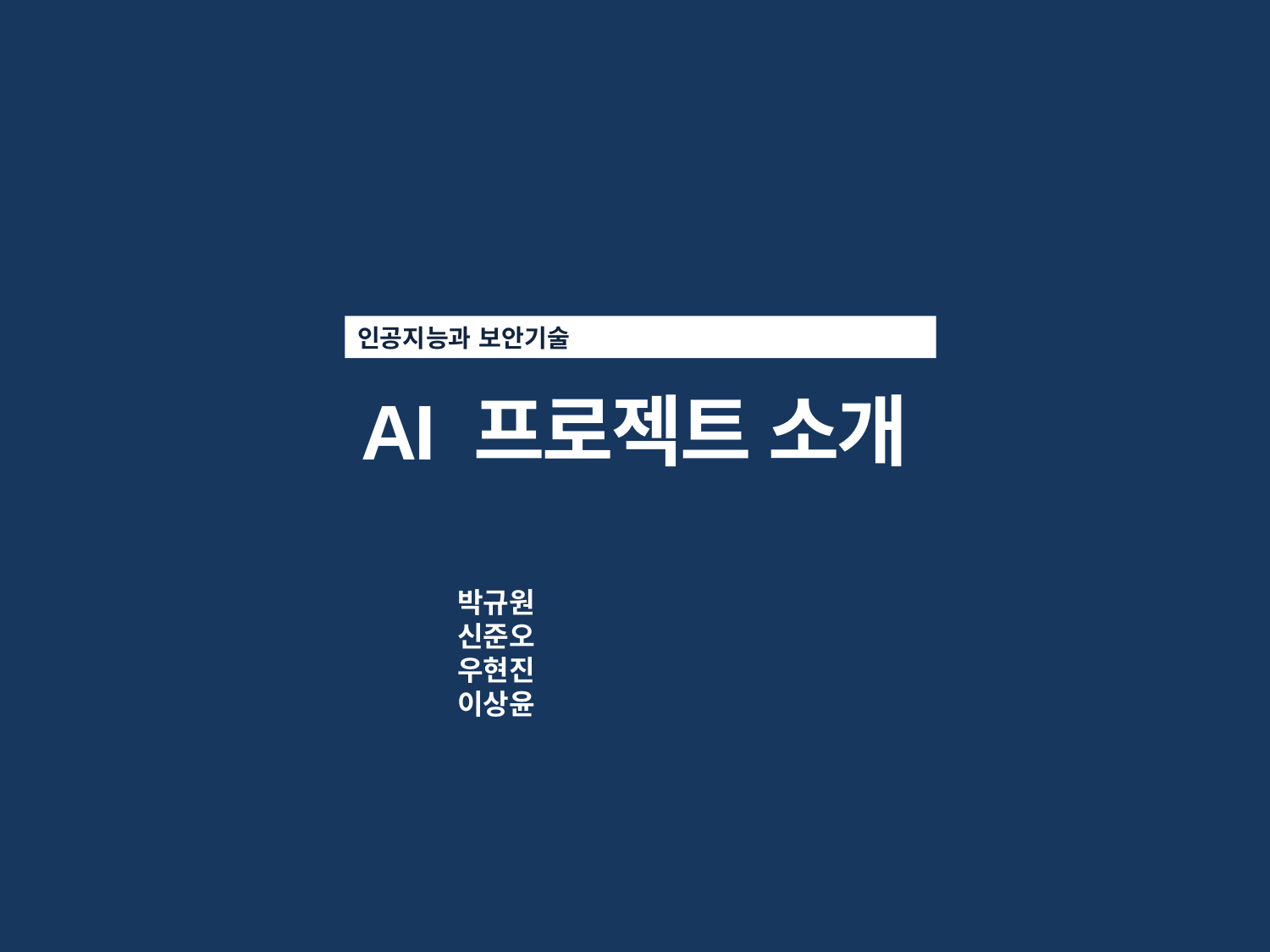

인공지능과 보안기술
AI 프로젝트 소개
박규원
신준오
우현진
이상윤